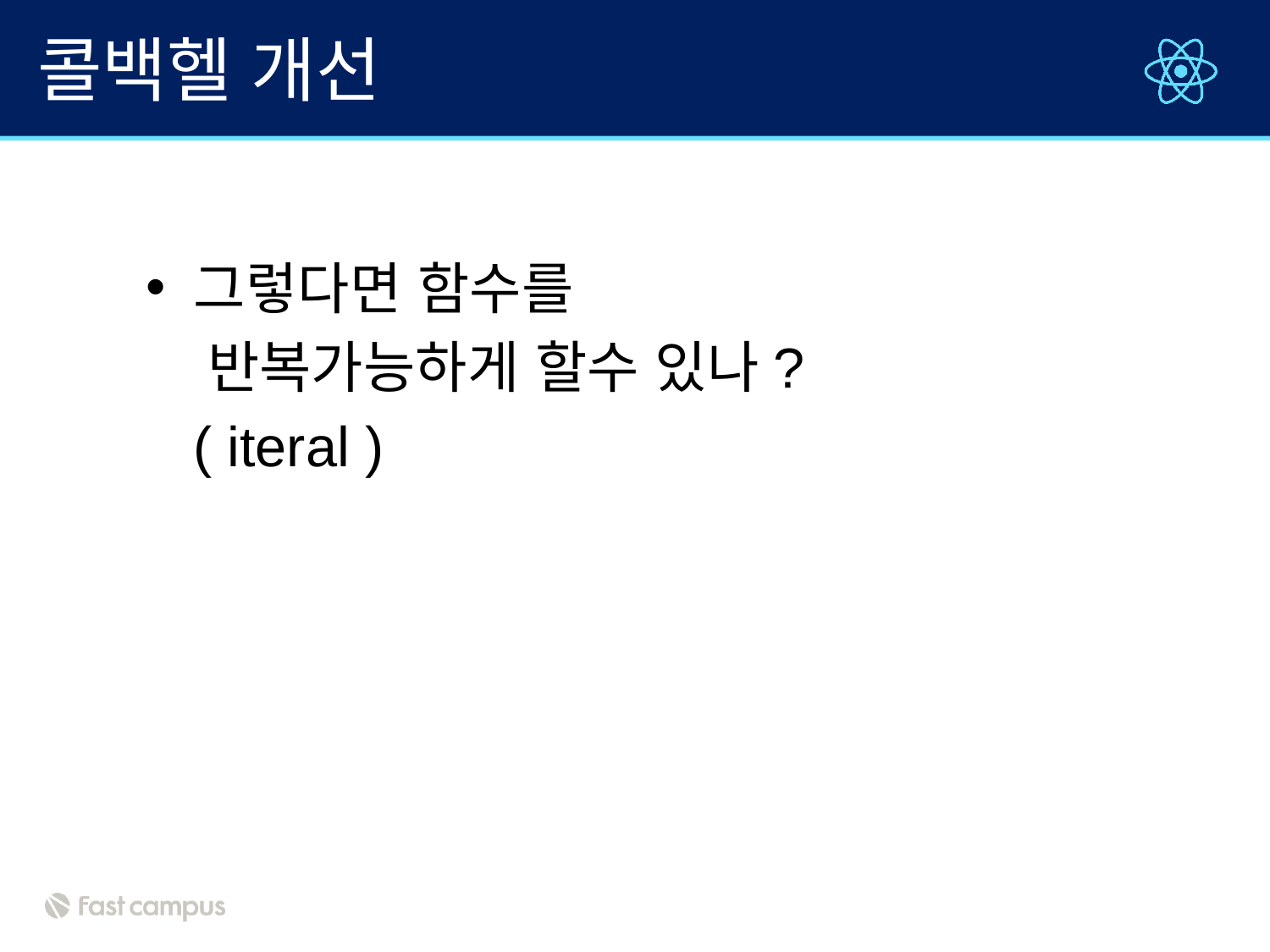

# 콜백헬 개선
그렇다면 함수를
   반복가능하게 할수 있나?
   ( iteral )